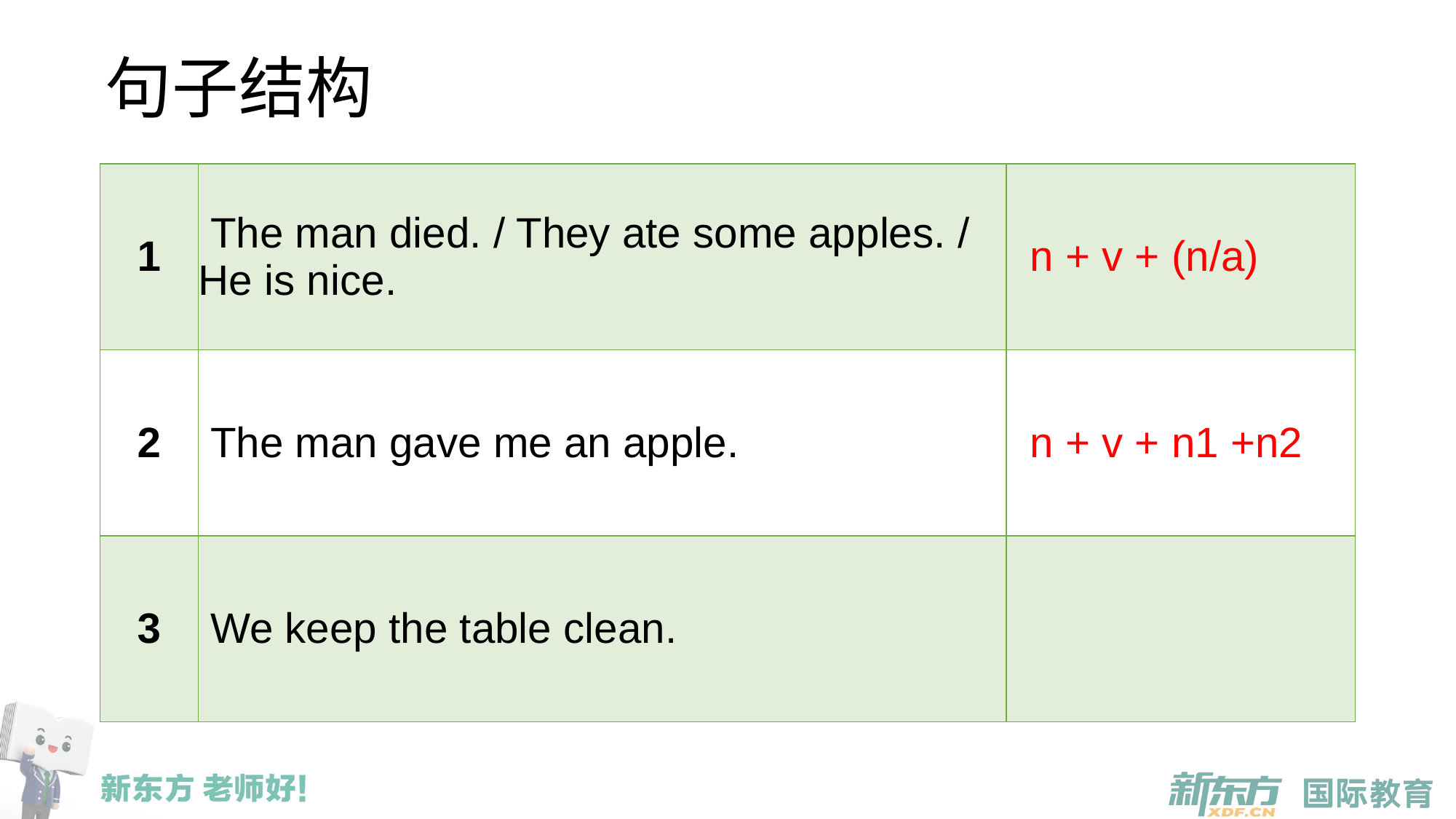

# 句子结构
| 1 | The man died. / They ate some apples. / He is nice. | n + v + (n/a) |
| --- | --- | --- |
| 2 | The man gave me an apple. | n + v + n1 +n2 |
| 3 | We keep the table clean. |  |